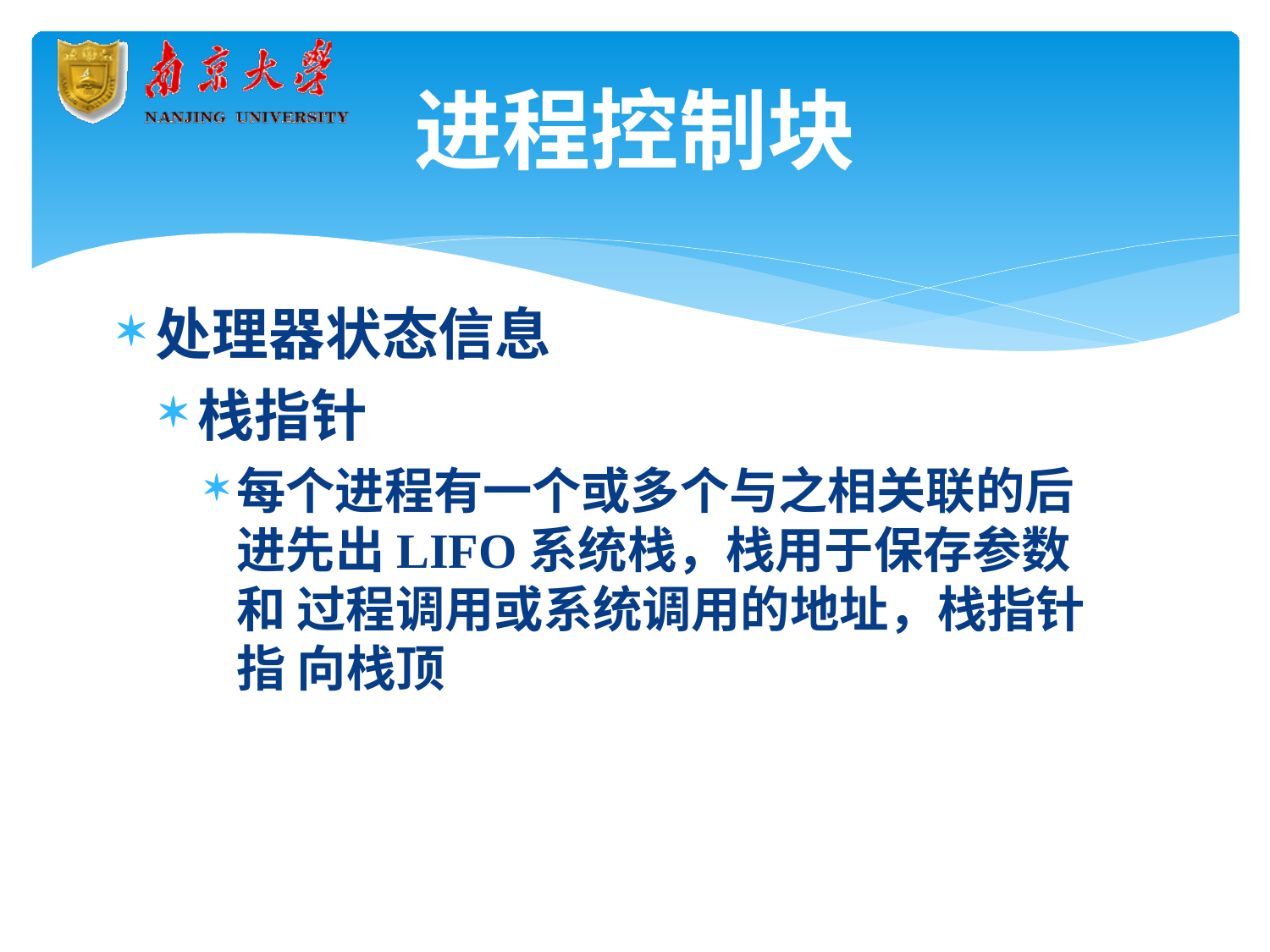

# 进程控制块

处理器状态信息
栈指针
每个进程有一个或多个与之相关联的后 进先出LIFO系统栈，栈用于保存参数和 过程调用或系统调用的地址，栈指针指 向栈顶